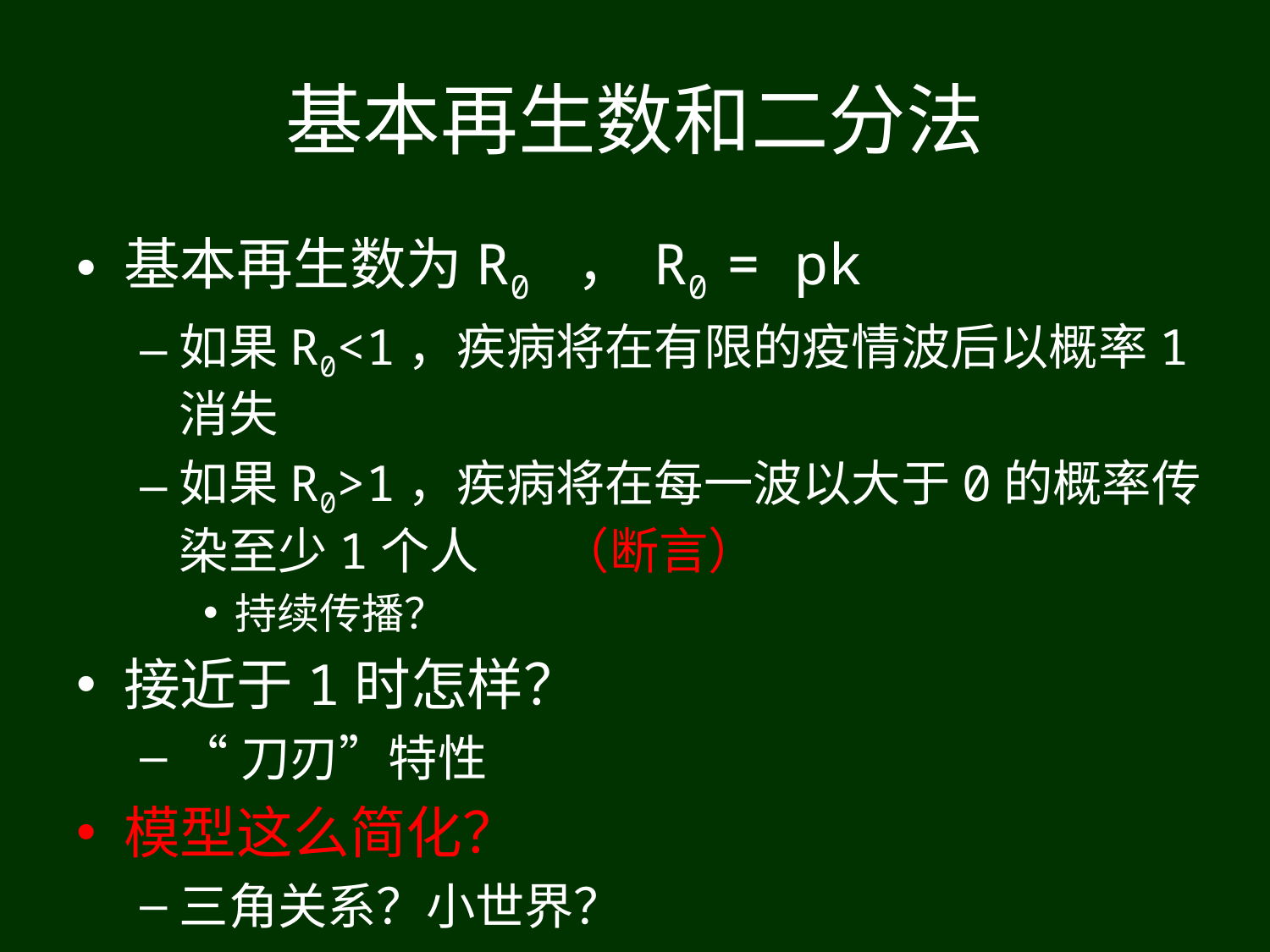

# 基本再生数和二分法
基本再生数为R0 ， R0 = pk
如果R0<1，疾病将在有限的疫情波后以概率1消失
如果R0>1，疾病将在每一波以大于0的概率传染至少1个人	（断言）
持续传播？
接近于1时怎样？
“刀刃”特性
模型这么简化？
三角关系？小世界？